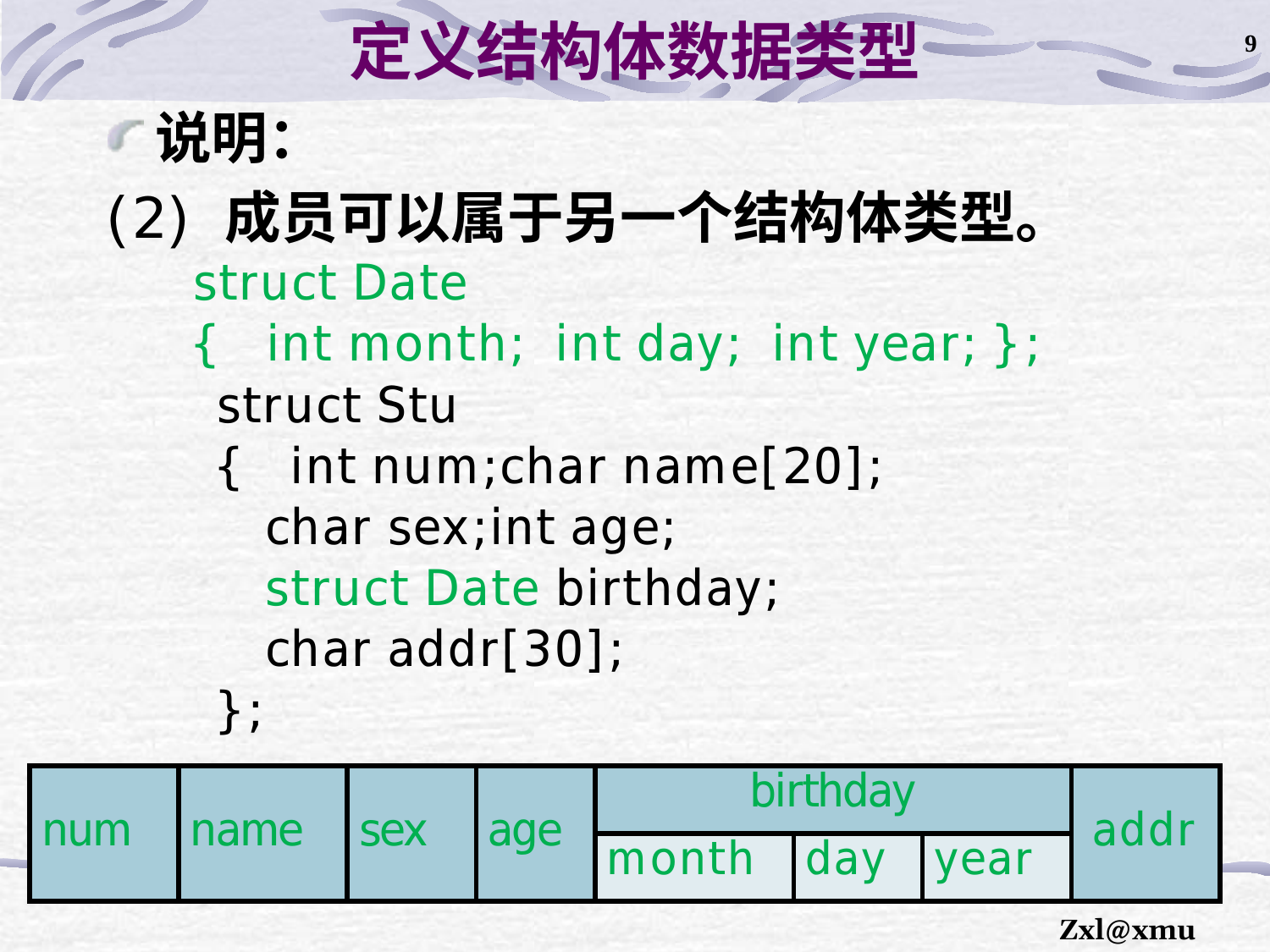

9
# 定义结构体数据类型
说明：
(2) 成员可以属于另一个结构体类型。
      struct Date
      {   int month;  int day;  int year; };
　　struct Stu
　　{   int num;char name[20];
           char sex;int age;
           struct Date birthday;
           char addr[30];
　　};

| num | name | sex | age | birthday |  |  | addr |
| --- | --- | --- | --- | --- | --- | --- | --- |
|  |  |  |  | month | day | year |  |